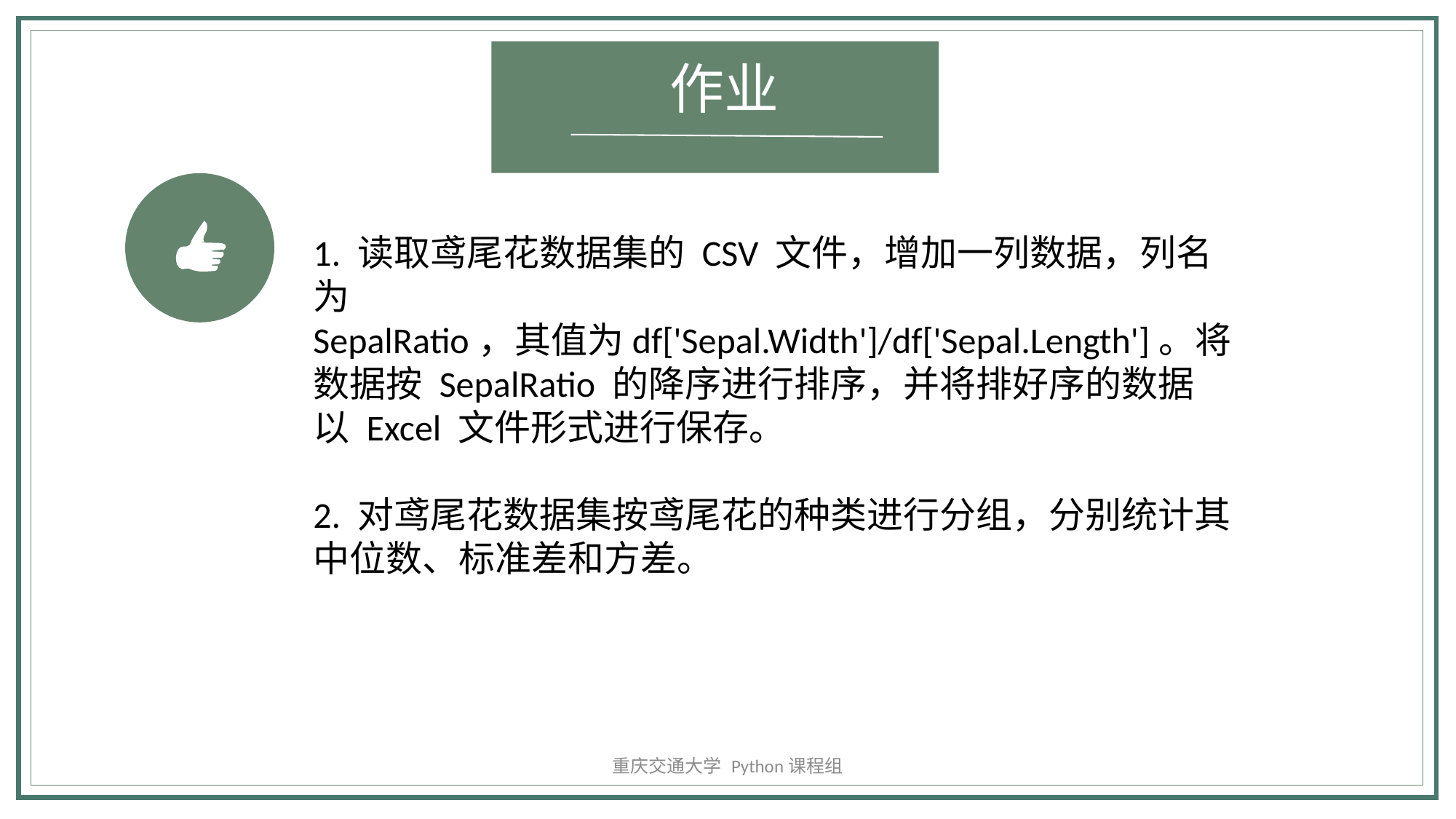

作业

1. 读取鸢尾花数据集的 CSV 文件，增加一列数据，列名为 SepalRatio，其值为df['Sepal.Width']/df['Sepal.Length']。将数据按 SepalRatio 的降序进行排序，并将排好序的数据
以 Excel 文件形式进行保存。

2. 对鸢尾花数据集按鸢尾花的种类进行分组，分别统计其中位数、标准差和方差。
重庆交通大学 Python课程组